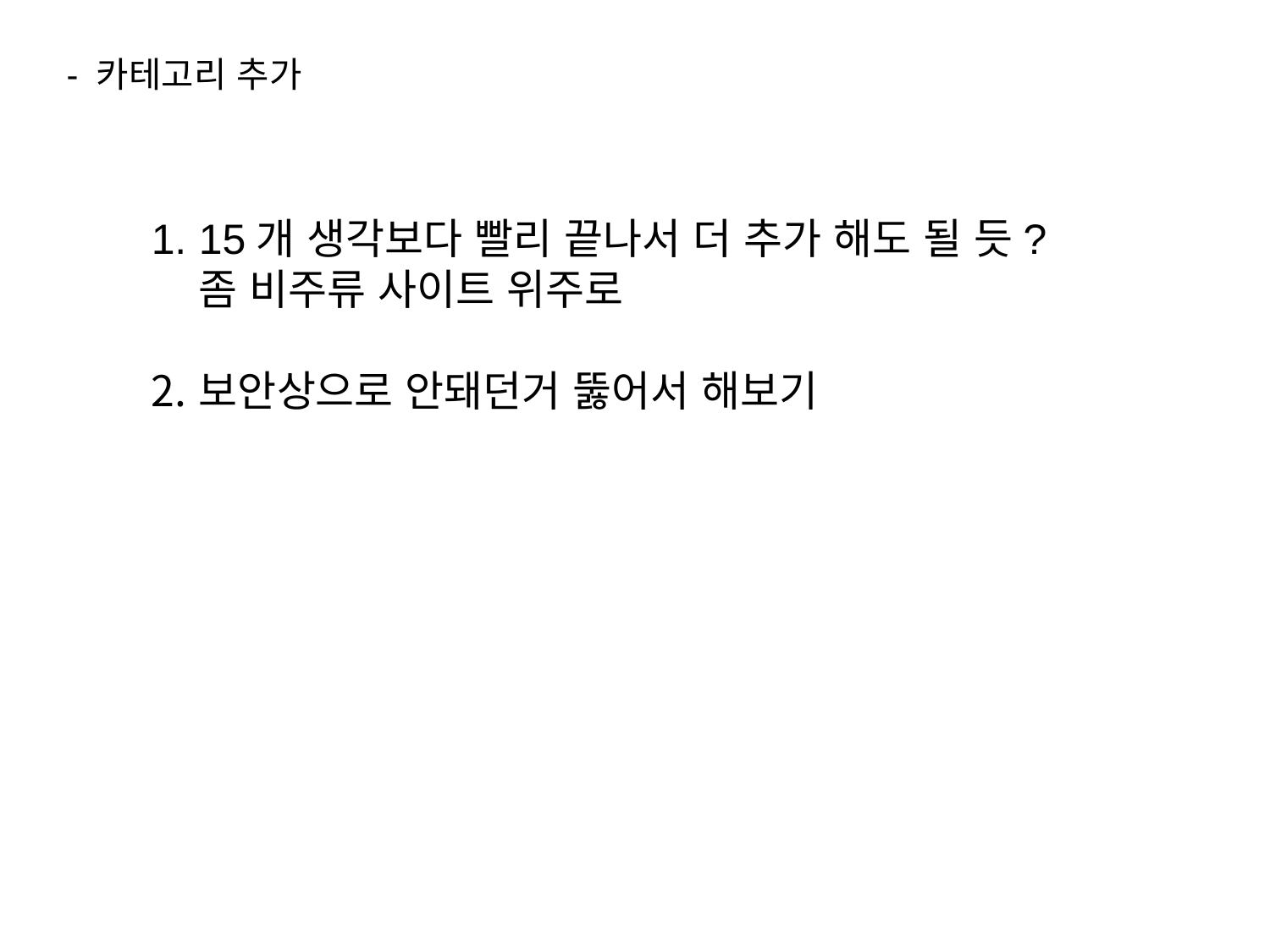

- 카테고리 추가
15개 생각보다 빨리 끝나서 더 추가 해도 될 듯?
좀 비주류 사이트 위주로

보안상으로 안돼던거 뚫어서 해보기